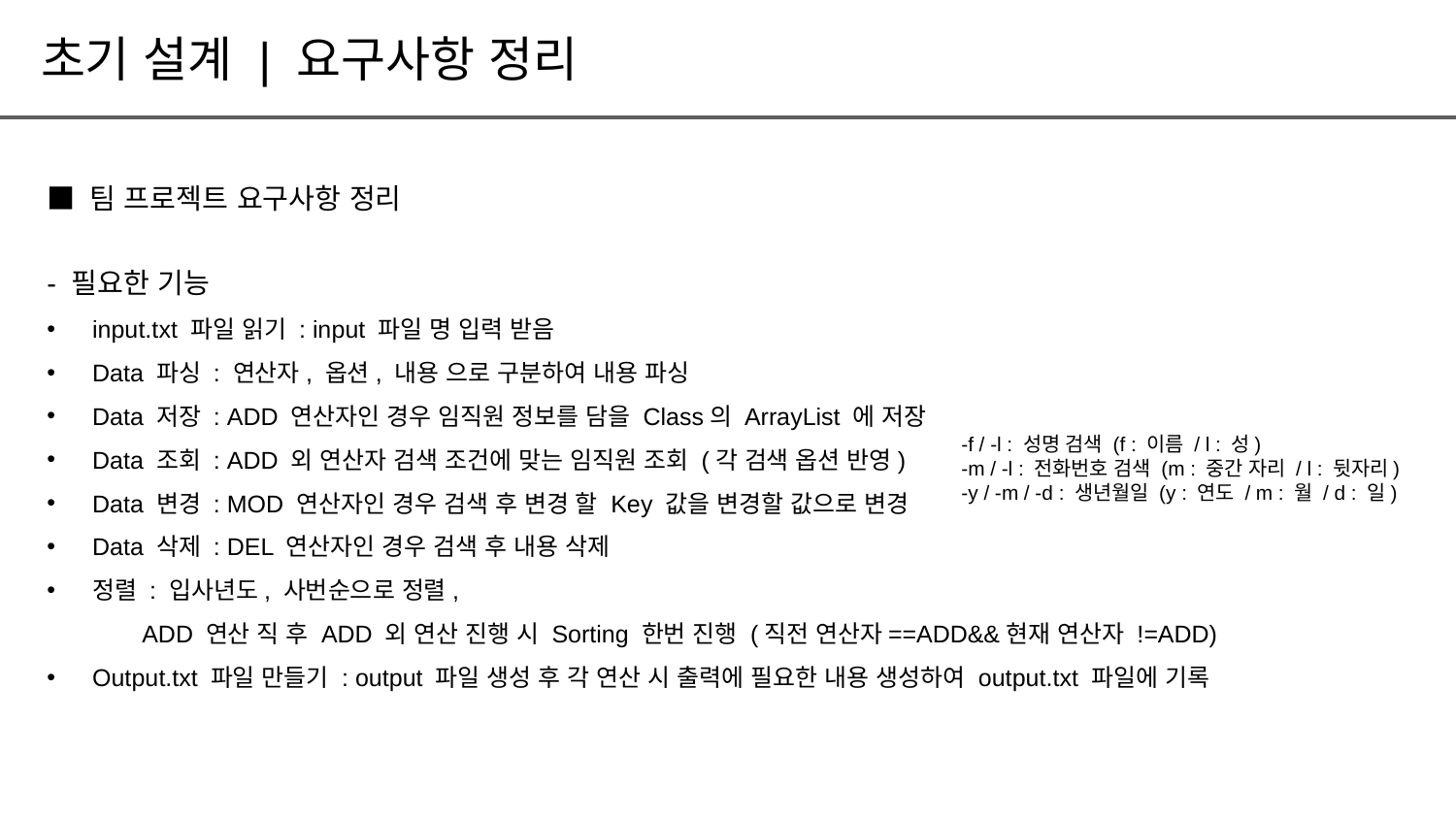

초기 설계 | 요구사항 정리
■ 팀 프로젝트 요구사항 정리
- 필요한 기능
input.txt 파일 읽기 : input 파일 명 입력 받음
Data 파싱 : 연산자, 옵션, 내용 으로 구분하여 내용 파싱
Data 저장 : ADD 연산자인 경우 임직원 정보를 담을 Class의 ArrayList 에 저장
Data 조회 : ADD 외 연산자 검색 조건에 맞는 임직원 조회 (각 검색 옵션 반영)
Data 변경 : MOD 연산자인 경우 검색 후 변경 할 Key 값을 변경할 값으로 변경
Data 삭제 : DEL 연산자인 경우 검색 후 내용 삭제
정렬 : 입사년도, 사번순으로 정렬,
              ADD 연산 직 후 ADD 외 연산 진행 시 Sorting 한번 진행 (직전 연산자==ADD&&현재 연산자 !=ADD)
Output.txt 파일 만들기 : output 파일 생성 후 각 연산 시 출력에 필요한 내용 생성하여 output.txt 파일에 기록

-f / -l : 성명 검색 (f : 이름 / l : 성)
-m / -l : 전화번호 검색 (m : 중간 자리 / l : 뒷자리)
-y / -m / -d : 생년월일 (y : 연도 / m : 월 / d : 일)
DelInputManager